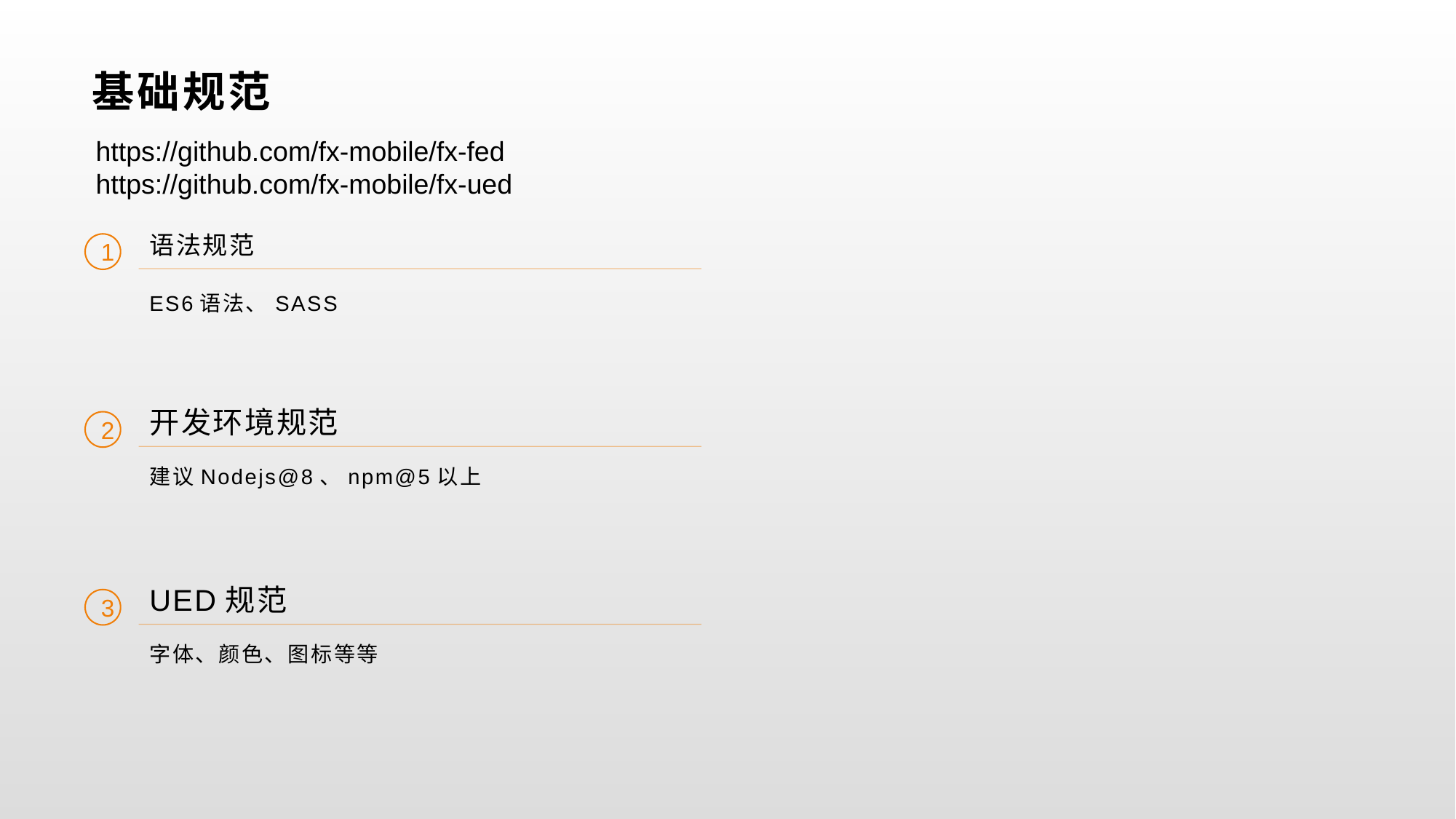

基础规范
https://github.com/fx-mobile/fx-fed
https://github.com/fx-mobile/fx-ued
语法规范
1
ES6语法、SASS
开发环境规范
2
建议Nodejs@8、npm@5以上
UED规范
3
字体、颜色、图标等等